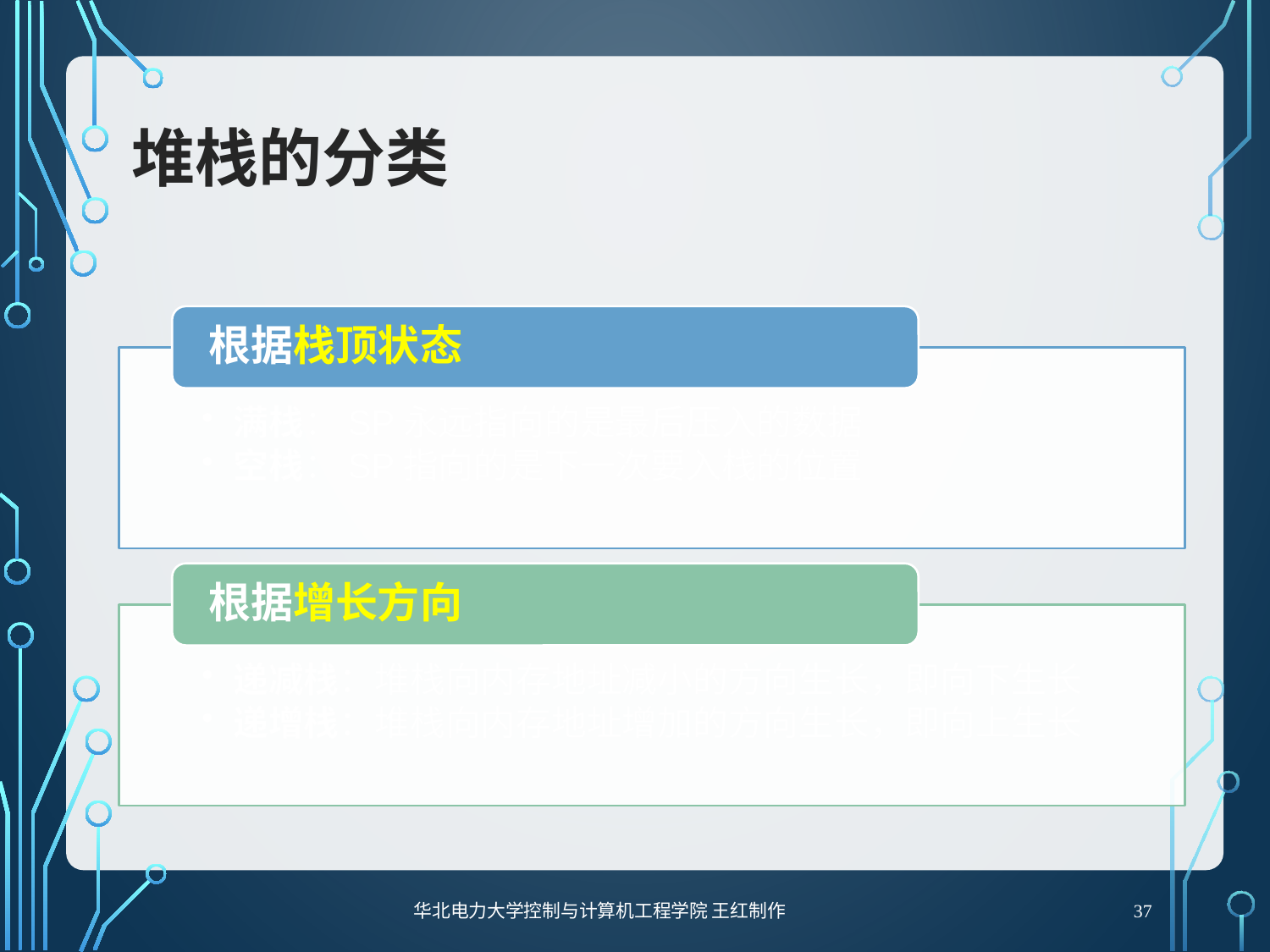

# 堆栈的分类
满栈：SP永远指向的是最后压入的数据
空栈：SP指向的是下一次要入栈的位置
根据栈顶状态
递减栈：堆栈向内存地址减小的方向生长，即向下生长
递增栈：堆栈向内存地址增加的方向生长，即向上生长
根据增长方向
37
华北电力大学控制与计算机工程学院 王红制作